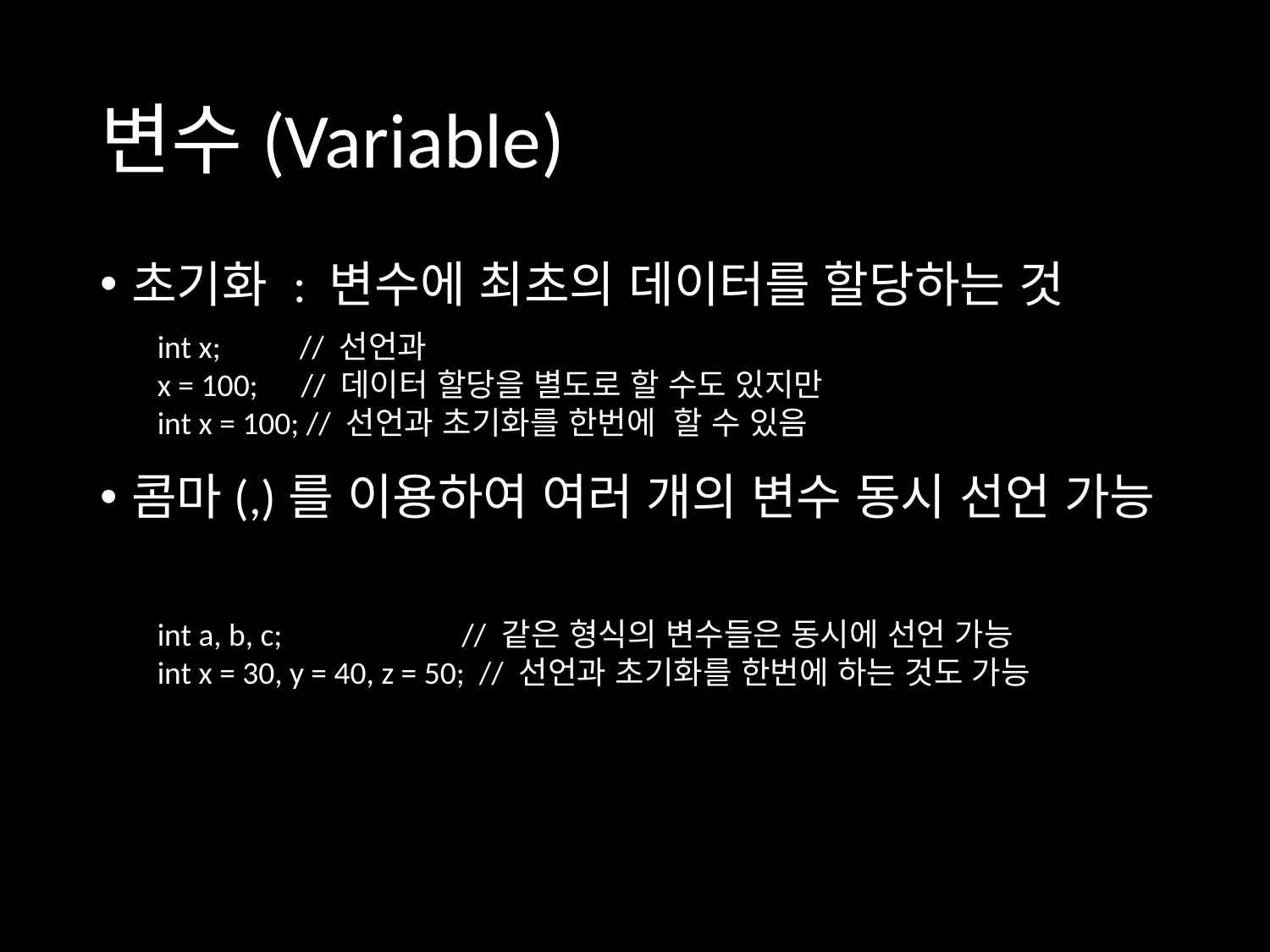

# 변수(Variable)
초기화 : 변수에 최초의 데이터를 할당하는 것

콤마(,)를 이용하여 여러 개의 변수 동시 선언 가능
int x;           // 선언과
x = 100;      // 데이터 할당을 별도로 할 수도 있지만
int x = 100; // 선언과 초기화를 한번에  할 수 있음
int a, b, c;                         // 같은 형식의 변수들은 동시에 선언 가능
int x = 30, y = 40, z = 50;  // 선언과 초기화를 한번에 하는 것도 가능